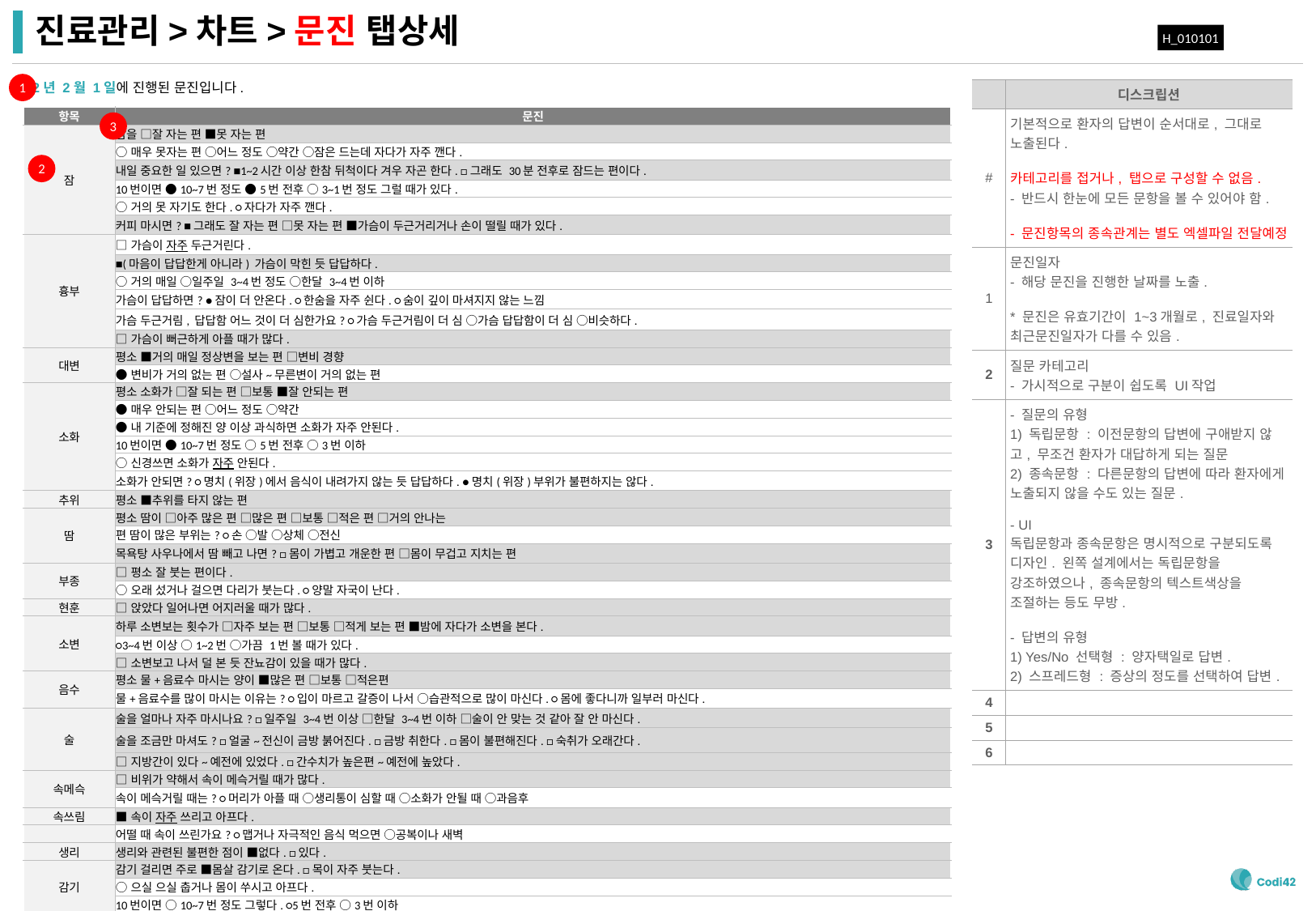

# 진료관리>차트>문진 탭상세
H_010101
1
2022년 2월 1일에 진행된 문진입니다.
|  | 디스크립션 |
| --- | --- |
| # | 기본적으로 환자의 답변이 순서대로, 그대로 노출된다. 카테고리를 접거나, 탭으로 구성할 수 없음. - 반드시 한눈에 모든 문항을 볼 수 있어야 함. - 문진항목의 종속관계는 별도 엑셀파일 전달예정 |
| 1 | 문진일자 - 해당 문진을 진행한 날짜를 노출. \* 문진은 유효기간이 1~3개월로, 진료일자와 최근문진일자가 다를 수 있음. |
| 2 | 질문 카테고리 - 가시적으로 구분이 쉽도록 UI작업 |
| 3 | - 질문의 유형 1) 독립문항 : 이전문항의 답변에 구애받지 않고, 무조건 환자가 대답하게 되는 질문 2) 종속문항 : 다른문항의 답변에 따라 환자에게 노출되지 않을 수도 있는 질문. - UI 독립문항과 종속문항은 명시적으로 구분되도록 디자인. 왼쪽 설계에서는 독립문항을 강조하였으나, 종속문항의 텍스트색상을 조절하는 등도 무방. - 답변의 유형 1) Yes/No 선택형 : 양자택일로 답변. 2) 스프레드형 : 증상의 정도를 선택하여 답변. |
| 4 |  |
| 5 |  |
| 6 |  |
| 항목 | 문진 |
| --- | --- |
| 잠 | 잠을 □잘 자는 편 ■못 자는 편 |
|  | ○매우 못자는 편 ○어느 정도 ○약간 ○잠은 드는데 자다가 자주 깬다. |
|  | 내일 중요한 일 있으면? ■1~2시간 이상 한참 뒤척이다 겨우 자곤 한다. □그래도 30분 전후로 잠드는 편이다. |
|  | 10번이면 ●10~7번 정도 ●5번 전후 ○3~1번 정도 그럴 때가 있다. |
|  | ○거의 못 자기도 한다. ○자다가 자주 깬다. |
|  | 커피 마시면? ■그래도 잘 자는 편 □못 자는 편 ■가슴이 두근거리거나 손이 떨릴 때가 있다. |
| 흉부 | □가슴이 자주 두근거린다. |
|  | ■(마음이 답답한게 아니라) 가슴이 막힌 듯 답답하다. |
|  | ○거의 매일 ○일주일 3~4번 정도 ○한달 3~4번 이하 |
|  | 가슴이 답답하면? ●잠이 더 안온다. ○한숨을 자주 쉰다. ○숨이 깊이 마셔지지 않는 느낌 |
|  | 가슴 두근거림, 답답함 어느 것이 더 심한가요? ○가슴 두근거림이 더 심 ○가슴 답답함이 더 심 ○비슷하다. |
|  | □가슴이 뻐근하게 아플 때가 많다. |
| 대변 | 평소 ■거의 매일 정상변을 보는 편 □변비 경향 |
|  | ●변비가 거의 없는 편 ○설사~무른변이 거의 없는 편 |
| 소화 | 평소 소화가 □잘 되는 편 □보통 ■잘 안되는 편 |
|  | ●매우 안되는 편 ○어느 정도 ○약간 |
|  | ●내 기준에 정해진 양 이상 과식하면 소화가 자주 안된다. |
|  | 10번이면 ●10~7번 정도 ○5번 전후 ○3번 이하 |
|  | ○신경쓰면 소화가 자주 안된다. |
|  | 소화가 안되면? ○명치(위장)에서 음식이 내려가지 않는 듯 답답하다. ●명치(위장)부위가 불편하지는 않다. |
| 추위 | 평소 ■추위를 타지 않는 편 |
| 땀 | 평소 땀이 □아주 많은 편 □많은 편 □보통 □적은 편 □거의 안나는 |
|  | 편 땀이 많은 부위는? ○손 ○발 ○상체 ○전신 |
|  | 목욕탕 사우나에서 땀 빼고 나면? □몸이 가볍고 개운한 편 □몸이 무겁고 지치는 편 |
| 부종 | □평소 잘 붓는 편이다. |
|  | ○오래 섰거나 걸으면 다리가 붓는다. ○양말 자국이 난다. |
| 현훈 | □앉았다 일어나면 어지러울 때가 많다. |
| 소변 | 하루 소변보는 횟수가 □자주 보는 편 □보통 □적게 보는 편 ■밤에 자다가 소변을 본다. |
|  | ○3~4번 이상 ○1~2번 ○가끔 1번 볼 때가 있다. |
|  | □소변보고 나서 덜 본 듯 잔뇨감이 있을 때가 많다. |
| 음수 | 평소 물+음료수 마시는 양이 ■많은 편 □보통 □적은편 |
|  | 물+음료수를 많이 마시는 이유는? ○입이 마르고 갈증이 나서 ○습관적으로 많이 마신다. ○몸에 좋다니까 일부러 마신다. |
| 술 | 술을 얼마나 자주 마시나요? □일주일 3~4번 이상 □한달 3~4번 이하 □술이 안 맞는 것 같아 잘 안 마신다. |
|  | 술을 조금만 마셔도? □얼굴~전신이 금방 붉어진다. □금방 취한다. □몸이 불편해진다. □숙취가 오래간다. |
|  | □지방간이 있다~예전에 있었다. □간수치가 높은편~예전에 높았다. |
| 속메슥 | □비위가 약해서 속이 메슥거릴 때가 많다. |
|  | 속이 메슥거릴 때는? ○머리가 아플 때 ○생리통이 심할 때 ○소화가 안될 때 ○과음후 |
| 속쓰림 | ■속이 자주 쓰리고 아프다. |
|  | 어떨 때 속이 쓰린가요? ○맵거나 자극적인 음식 먹으면 ○공복이나 새벽 |
| 생리 | 생리와 관련된 불편한 점이 ■없다. □있다. |
| 감기 | 감기 걸리면 주로 ■몸살 감기로 온다. □목이 자주 붓는다. |
|  | ○으실 으실 춥거나 몸이 쑤시고 아프다. |
|  | 10번이면 ○10~7번 정도 그렇다. ○5번 전후 ○3번 이하 |
| 목 | 피곤하거나 말을 많이 하면 □목이 잘 붓곤 한다. □입술이 바짝 마르곤 한다. |
|  | □평소 목에 가래가 걸린 듯하여 불편하다. |
|  | □뒷목~어깨가 자주 아프다. |
| 숨참 | □평소 숨이 차서 숨쉬기 힘들 때가 많다. |
| 체력 | 평소 체력이? □매우 약한 편 □약한 편 □보통 □강한 편 □매우 강한편 |
3
2